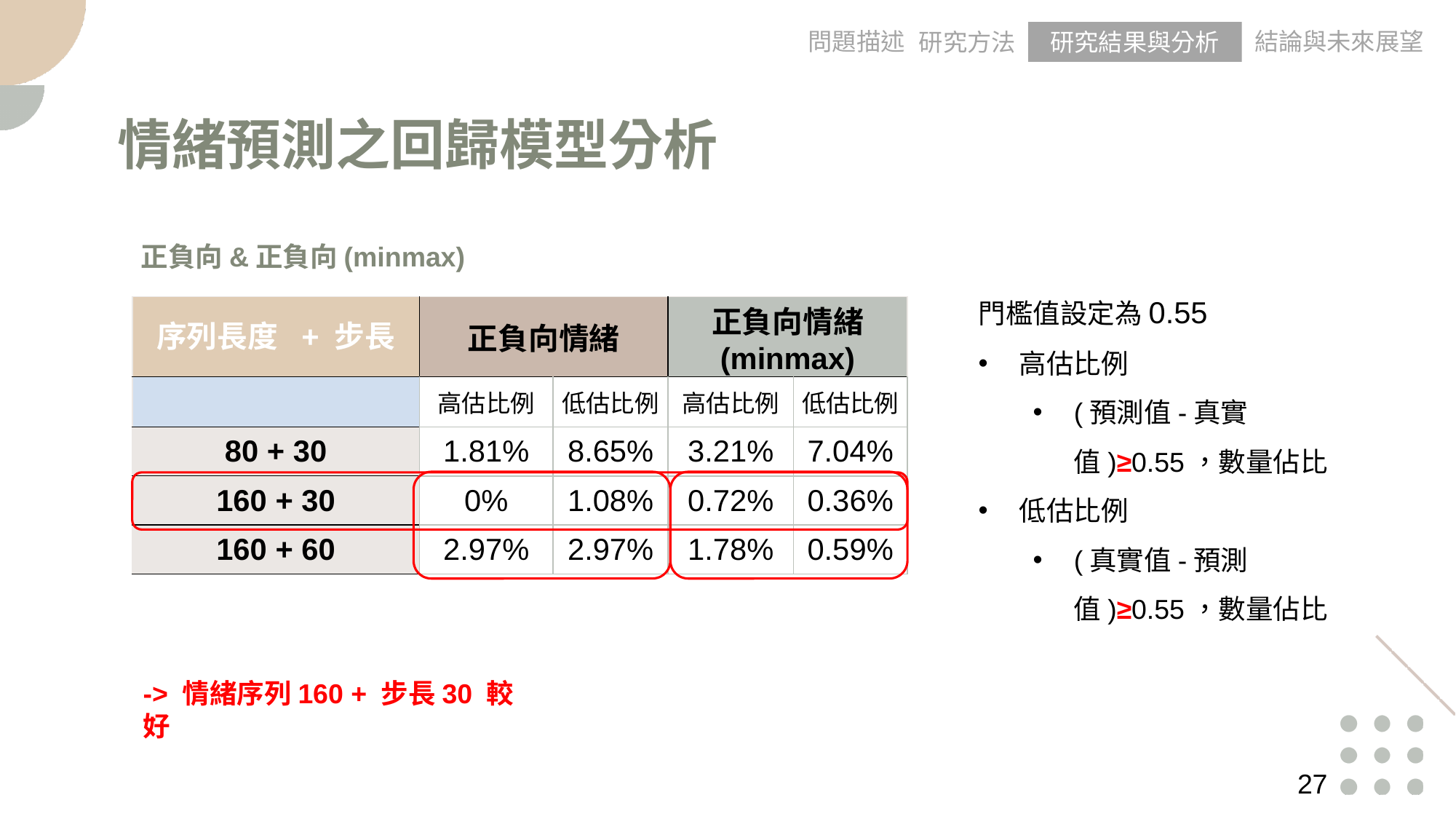

問題描述
結論與未來展望
研究方法
研究結果與分析
情緒預測之回歸模型分析
正負向&正負向(minmax)
門檻值設定為0.55
高估比例
(預測值-真實值)≥0.55，數量佔比
低估比例
(真實值-預測值)≥0.55，數量佔比
| 序列長度 + 步長 | 正負向情緒 |  | 正負向情緒 (minmax) |  |
| --- | --- | --- | --- | --- |
|  | 高估比例 | 低估比例 | 高估比例 | 低估比例 |
| 80 + 30 | 1.81% | 8.65% | 3.21% | 7.04% |
| 160 + 30 | 0% | 1.08% | 0.72% | 0.36% |
| 160 + 60 | 2.97% | 2.97% | 1.78% | 0.59% |

-> 情緒序列160 + 步長30 較好
		27